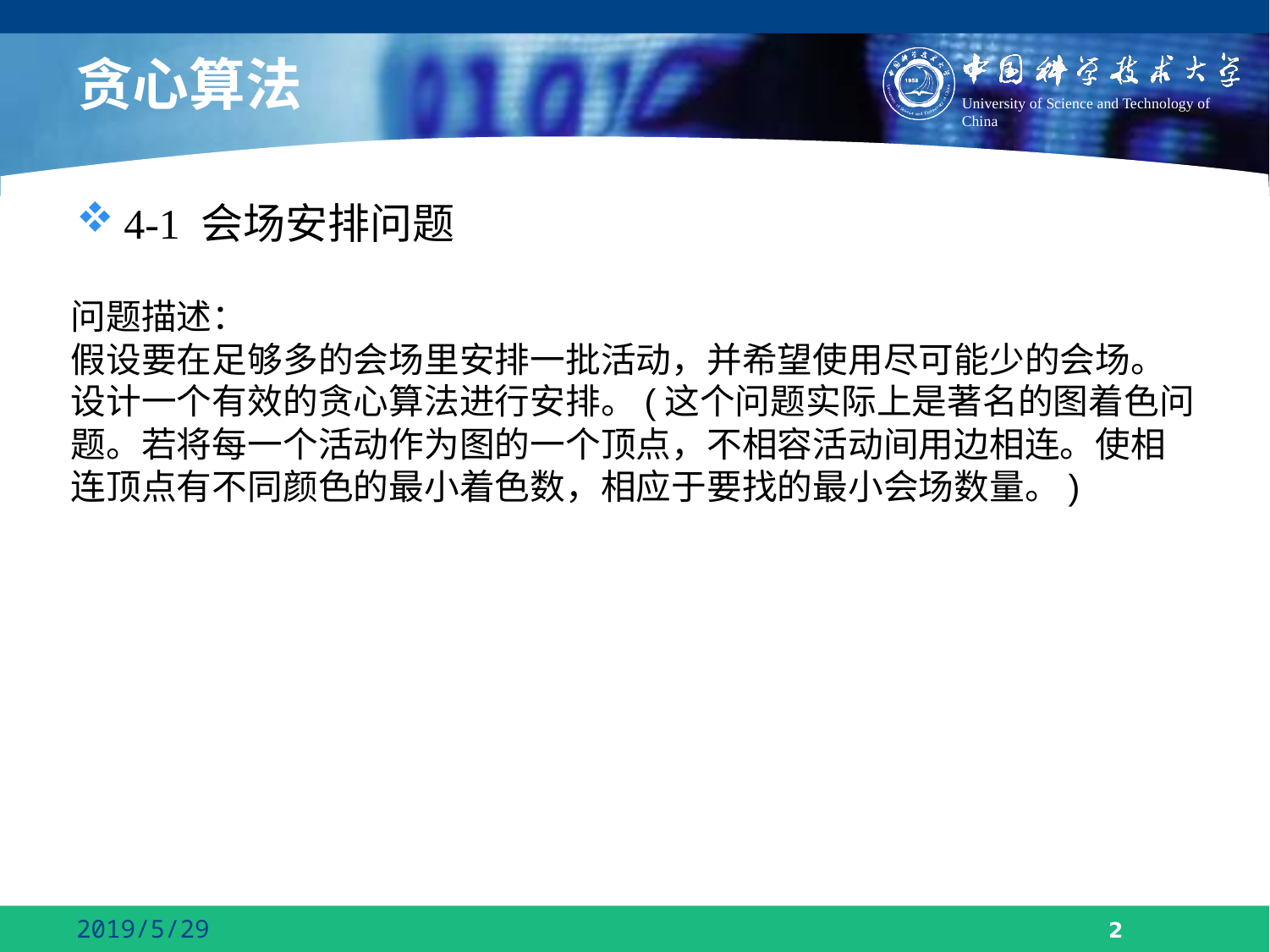

# 贪心算法
4-1 会场安排问题
问题描述：
假设要在足够多的会场里安排一批活动，并希望使用尽可能少的会场。设计一个有效的贪心算法进行安排。(这个问题实际上是著名的图着色问题。若将每一个活动作为图的一个顶点，不相容活动间用边相连。使相连顶点有不同颜色的最小着色数，相应于要找的最小会场数量。)
2019/5/29